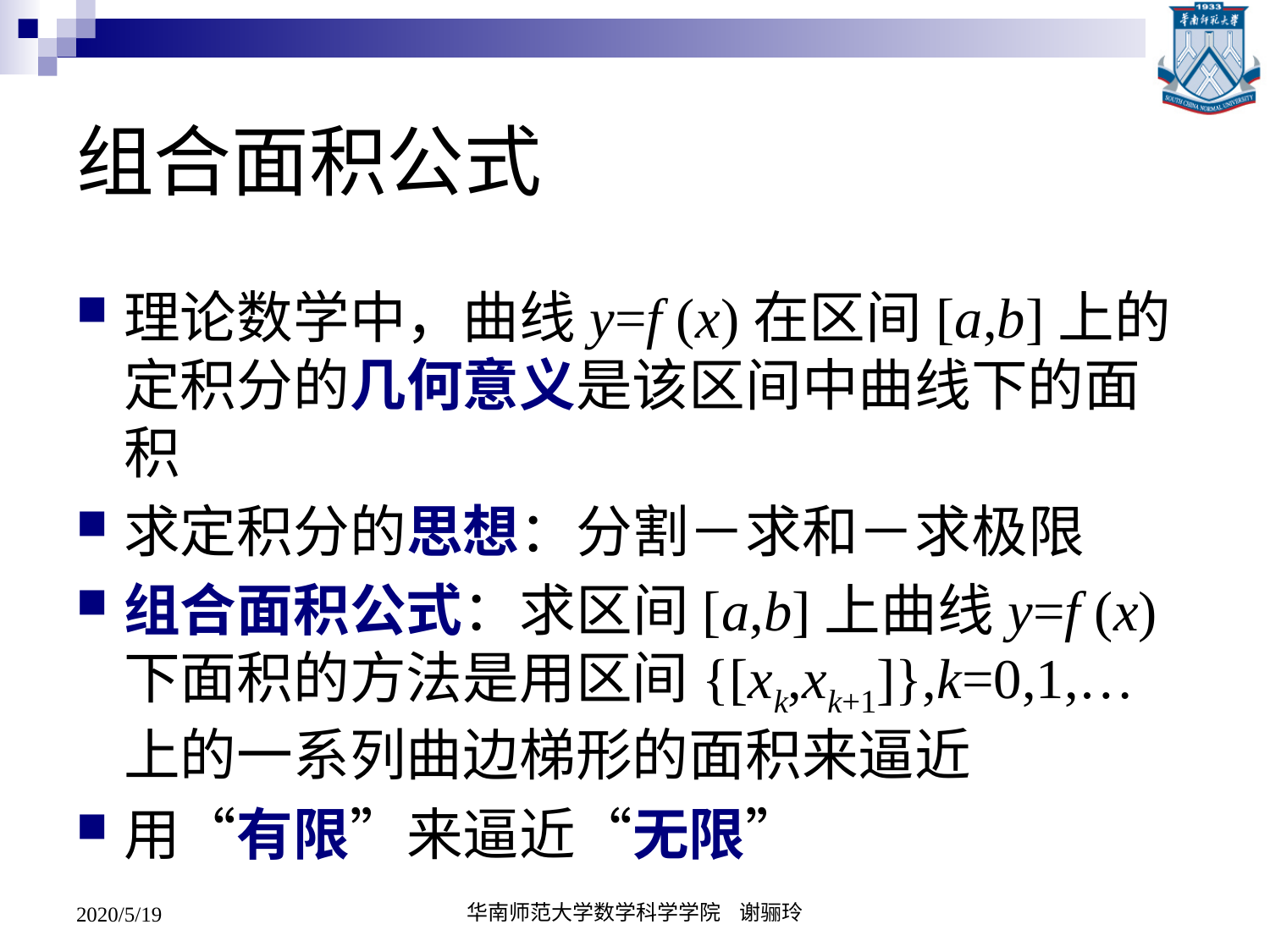

# 组合面积公式
理论数学中，曲线y=f (x)在区间[a,b]上的定积分的几何意义是该区间中曲线下的面积
求定积分的思想：分割－求和－求极限
组合面积公式：求区间[a,b]上曲线y=f (x)下面积的方法是用区间{[xk,xk+1]},k=0,1,…上的一系列曲边梯形的面积来逼近
用“有限”来逼近“无限”
2020/5/19
华南师范大学数学科学学院    谢骊玲